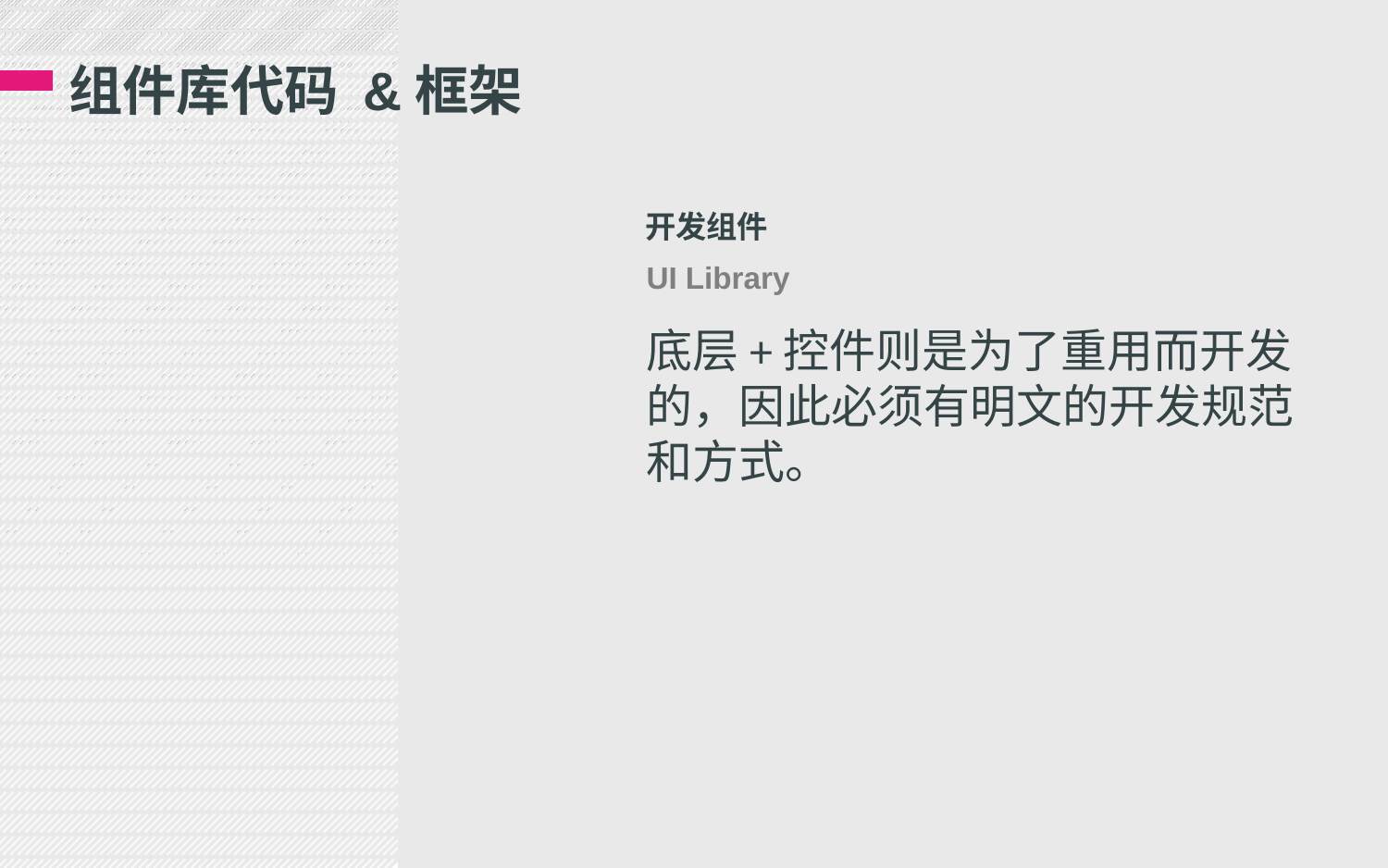

# 组件库代码 &框架
开发组件
UI Library
底层+控件则是为了重用而开发的，因此必须有明文的开发规范和方式。